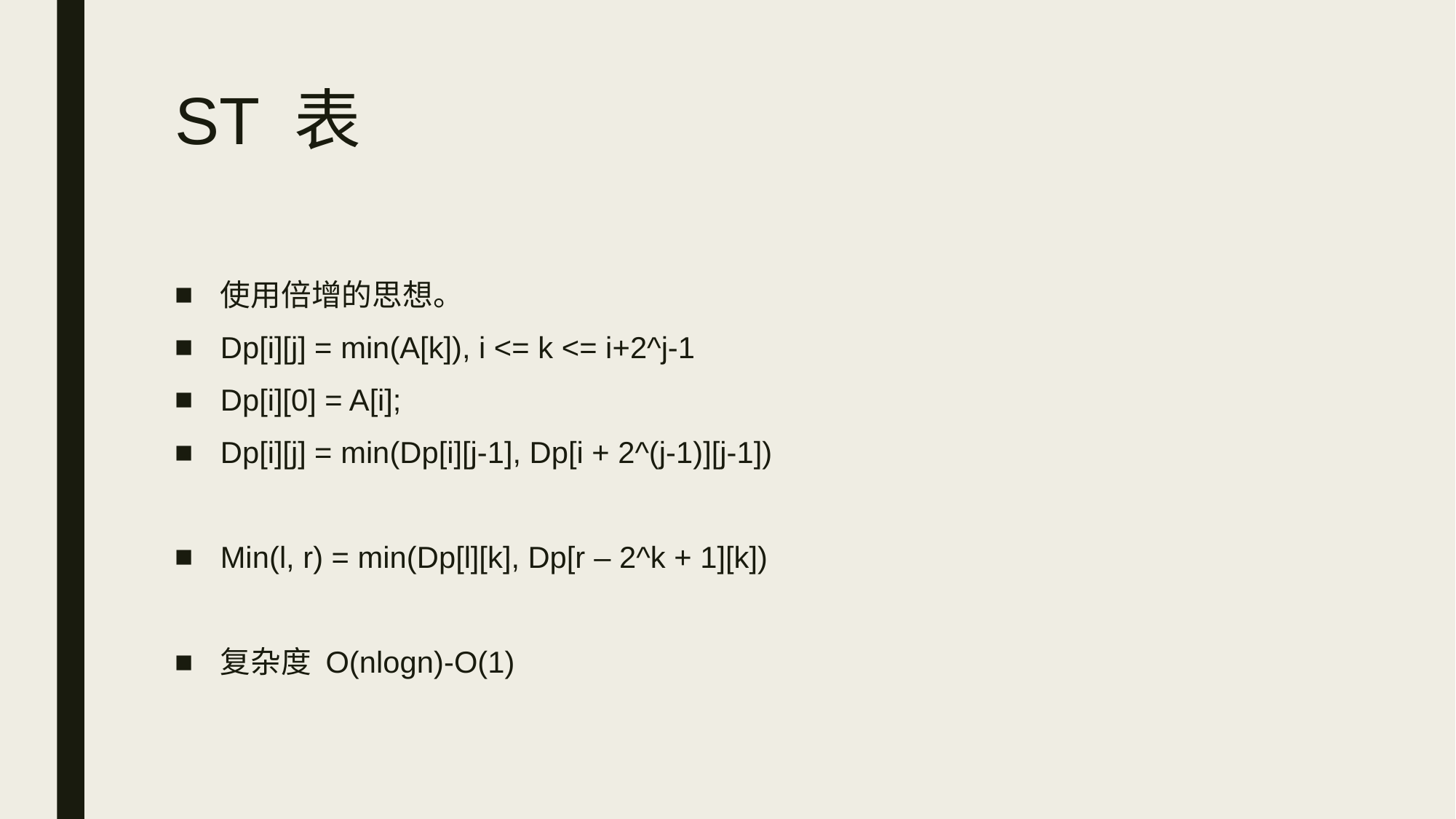

# ST 表
使用倍增的思想。
Dp[i][j] = min(A[k]), i <= k <= i+2^j-1
Dp[i][0] = A[i];
Dp[i][j] = min(Dp[i][j-1], Dp[i + 2^(j-1)][j-1])

Min(l, r) = min(Dp[l][k], Dp[r – 2^k + 1][k])

复杂度 O(nlogn)-O(1)